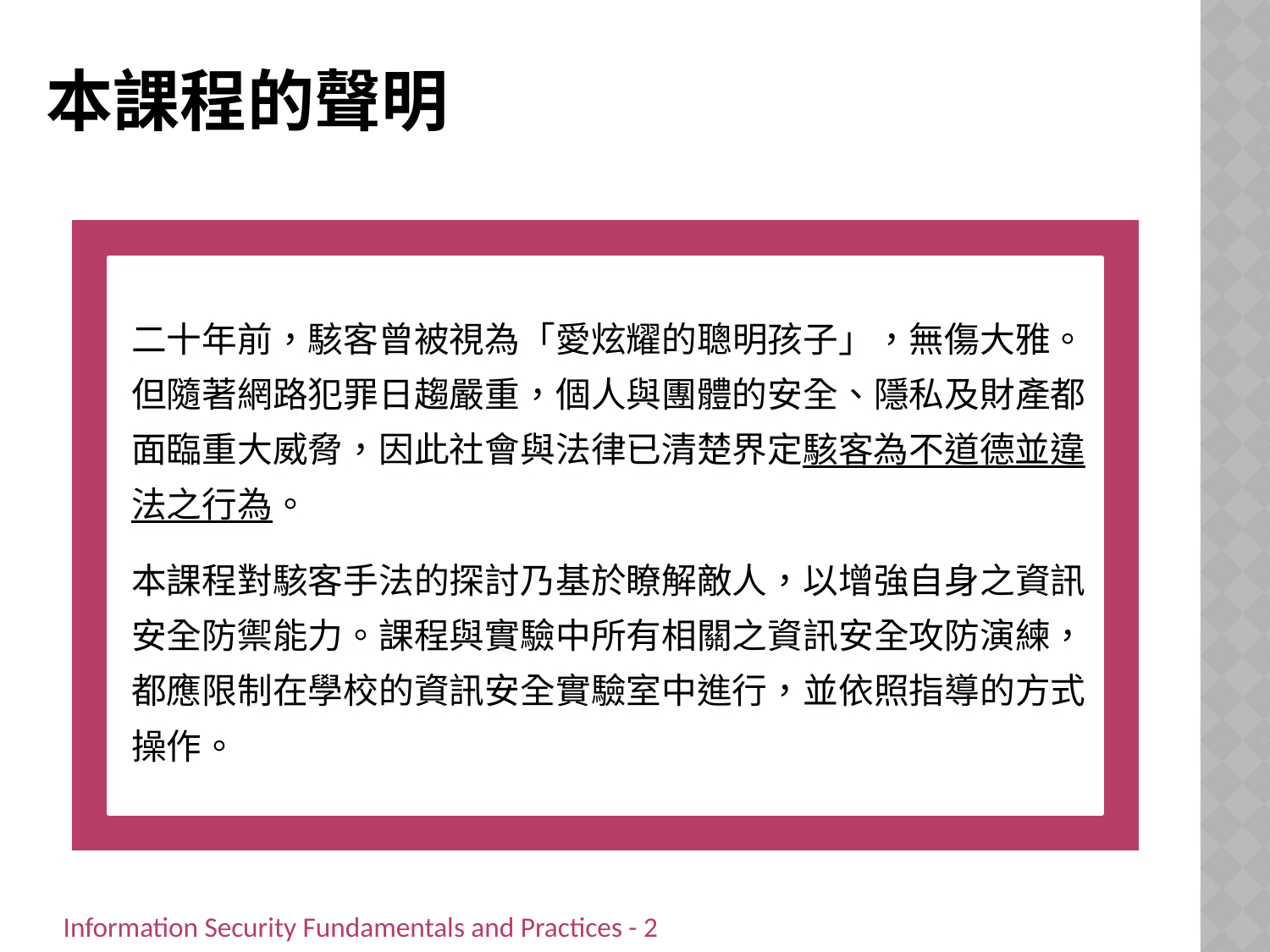

# 本課程的聲明
二十年前，駭客曾被視為「愛炫耀的聰明孩子」，無傷大雅。但隨著網路犯罪日趨嚴重，個人與團體的安全、隱私及財產都面臨重大威脅，因此社會與法律已清楚界定駭客為不道德並違法之行為。
本課程對駭客手法的探討乃基於瞭解敵人，以增強自身之資訊安全防禦能力。課程與實驗中所有相關之資訊安全攻防演練，都應限制在學校的資訊安全實驗室中進行，並依照指導的方式操作。